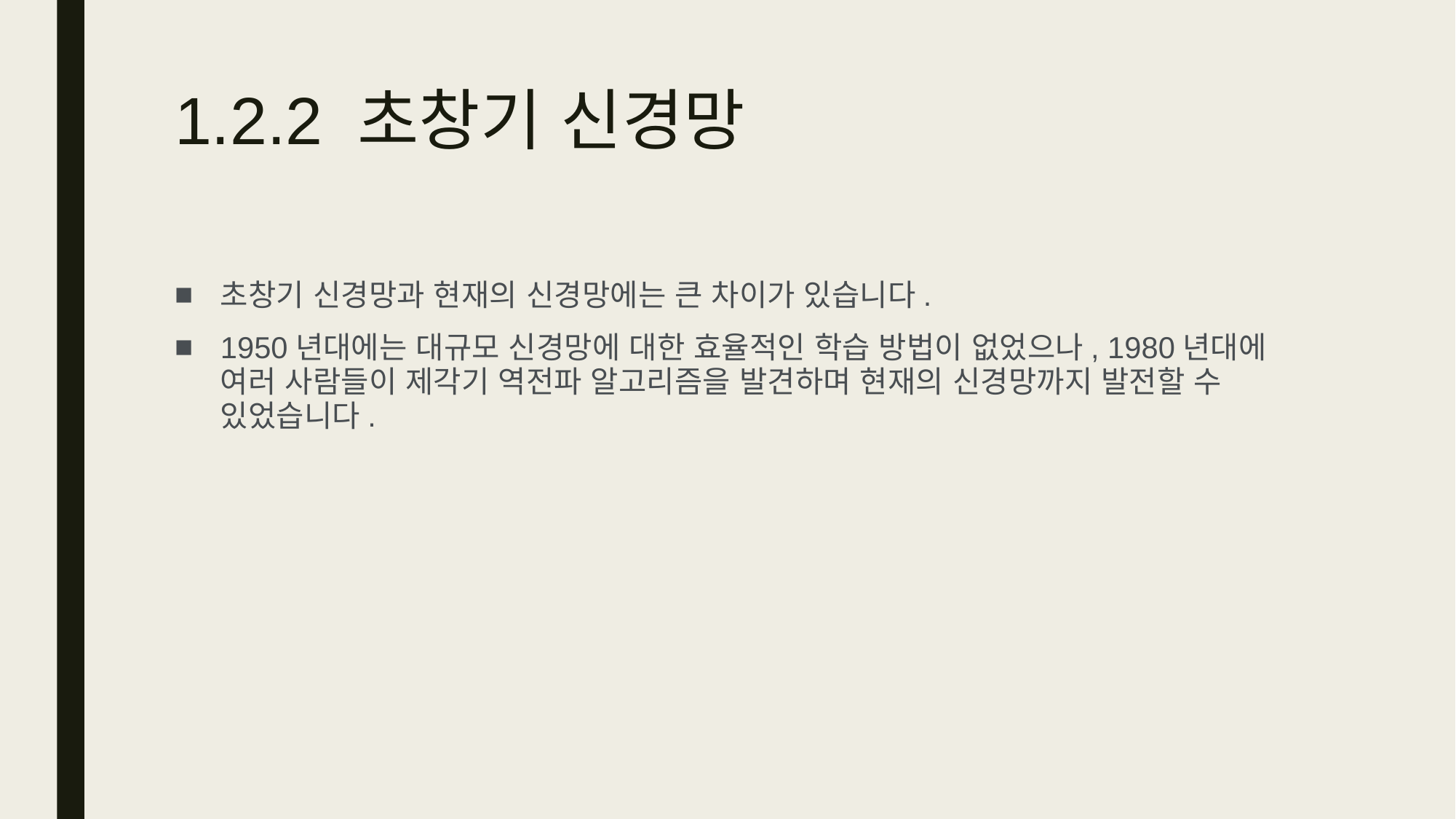

# 1.2.2 초창기 신경망
초창기 신경망과 현재의 신경망에는 큰 차이가 있습니다.
1950년대에는 대규모 신경망에 대한 효율적인 학습 방법이 없었으나, 1980년대에 여러 사람들이 제각기 역전파 알고리즘을 발견하며 현재의 신경망까지 발전할 수 있었습니다.